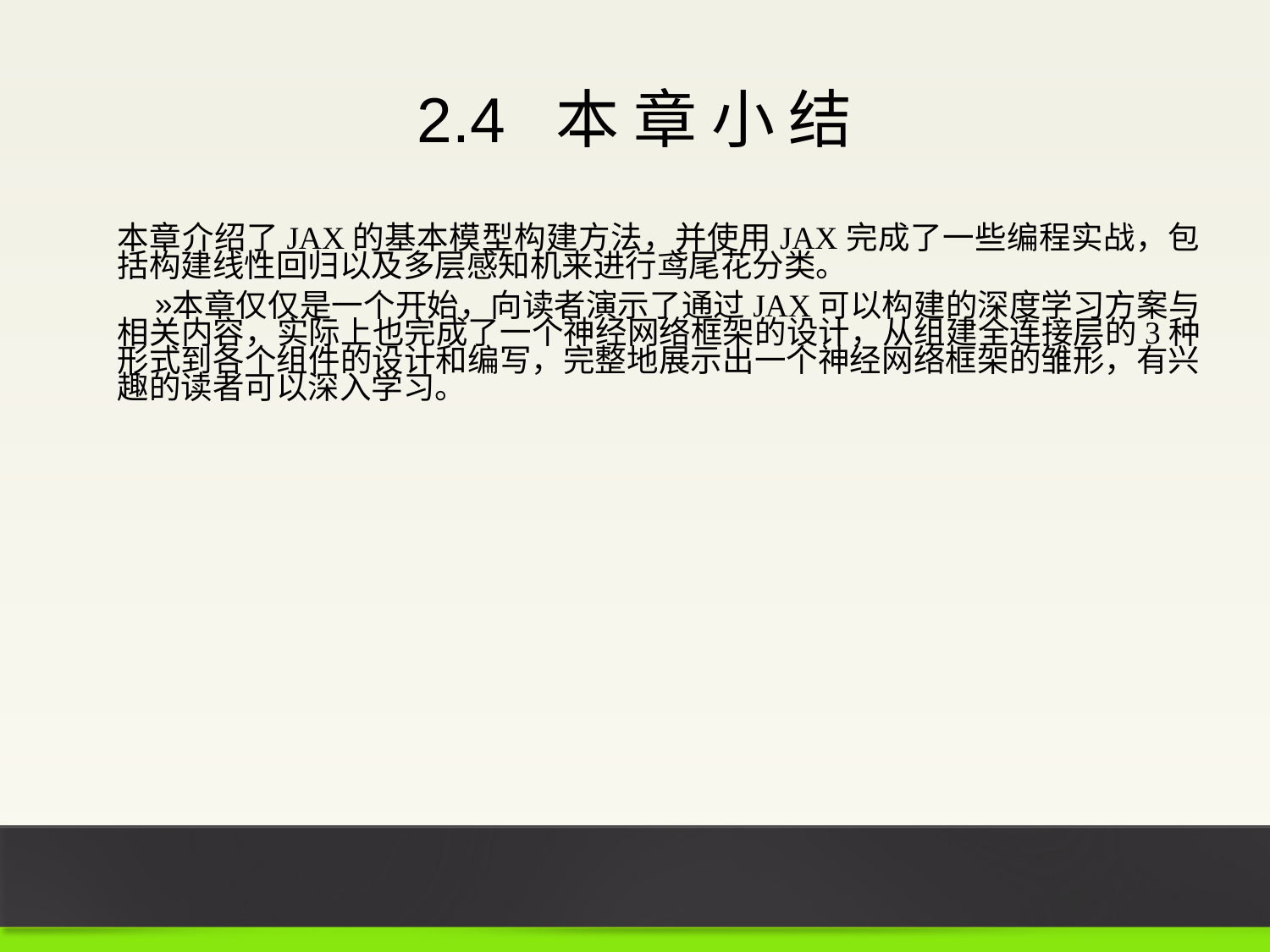

2.4  本 章 小 结
本章介绍了JAX的基本模型构建方法，并使用JAX完成了一些编程实战，包括构建线性回归以及多层感知机来进行鸢尾花分类。
本章仅仅是一个开始，向读者演示了通过JAX可以构建的深度学习方案与相关内容，实际上也完成了一个神经网络框架的设计，从组建全连接层的3种形式到各个组件的设计和编写，完整地展示出一个神经网络框架的雏形，有兴趣的读者可以深入学习。